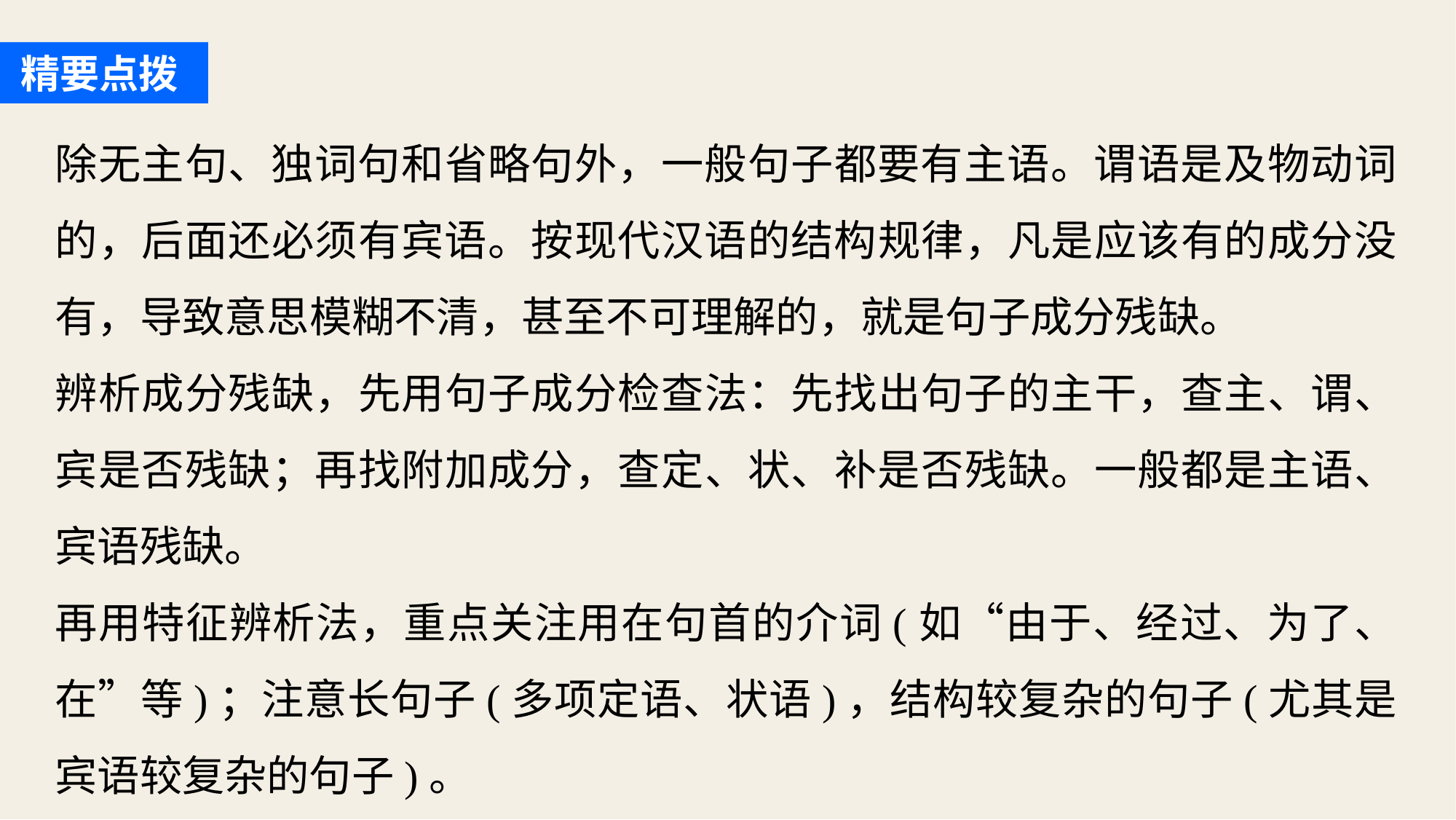

精要点拨
除无主句、独词句和省略句外，一般句子都要有主语。谓语是及物动词的，后面还必须有宾语。按现代汉语的结构规律，凡是应该有的成分没有，导致意思模糊不清，甚至不可理解的，就是句子成分残缺。
辨析成分残缺，先用句子成分检查法：先找出句子的主干，查主、谓、宾是否残缺；再找附加成分，查定、状、补是否残缺。一般都是主语、宾语残缺。
再用特征辨析法，重点关注用在句首的介词(如“由于、经过、为了、在”等)；注意长句子(多项定语、状语)，结构较复杂的句子(尤其是宾语较复杂的句子)。